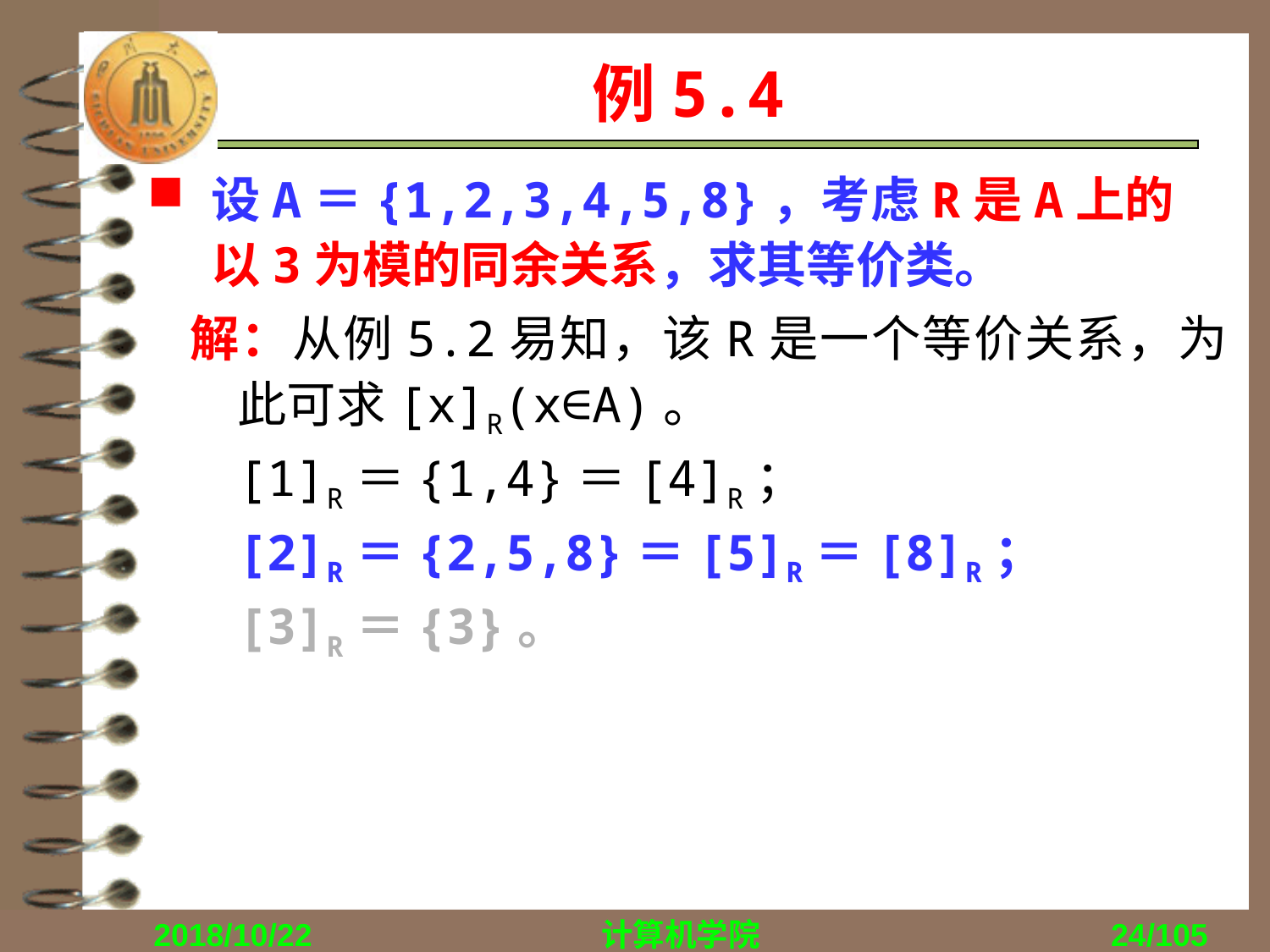

# 例5.4
设A＝{1,2,3,4,5,8}，考虑R是A上的以3为模的同余关系，求其等价类。
解：从例5.2易知，该R是一个等价关系，为此可求[x]R(x∈A)。
	[1]R＝{1,4}＝[4]R；
	[2]R＝{2,5,8}＝[5]R＝[8]R；
	[3]R＝{3}。
2018/10/22
计算机学院
24/105